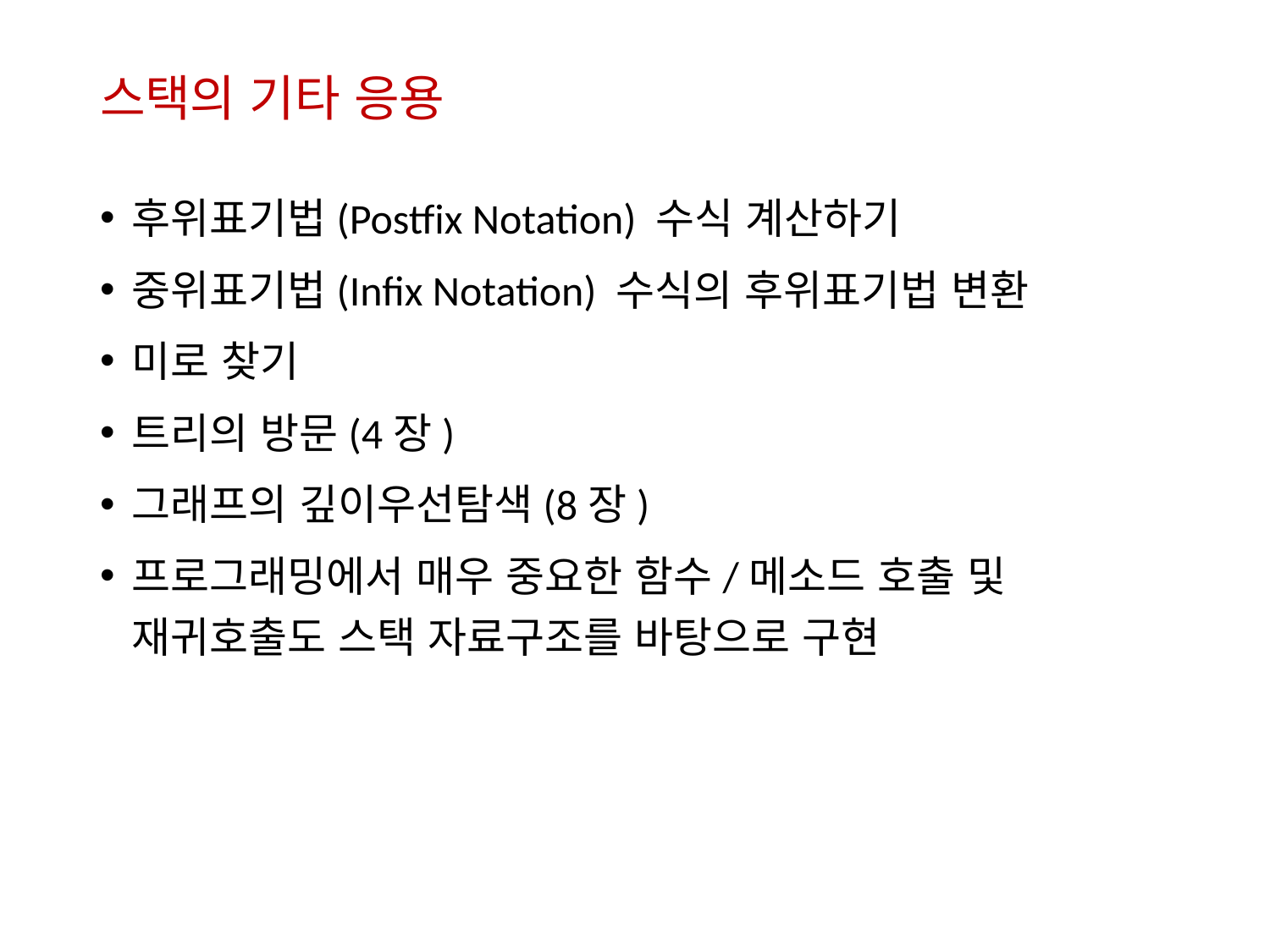

# 스택의 기타 응용
후위표기법(Postfix Notation) 수식 계산하기
중위표기법(Infix Notation) 수식의 후위표기법 변환
미로 찾기
트리의 방문(4장)
그래프의 깊이우선탐색(8장)
프로그래밍에서 매우 중요한 함수/메소드 호출 및 재귀호출도 스택 자료구조를 바탕으로 구현